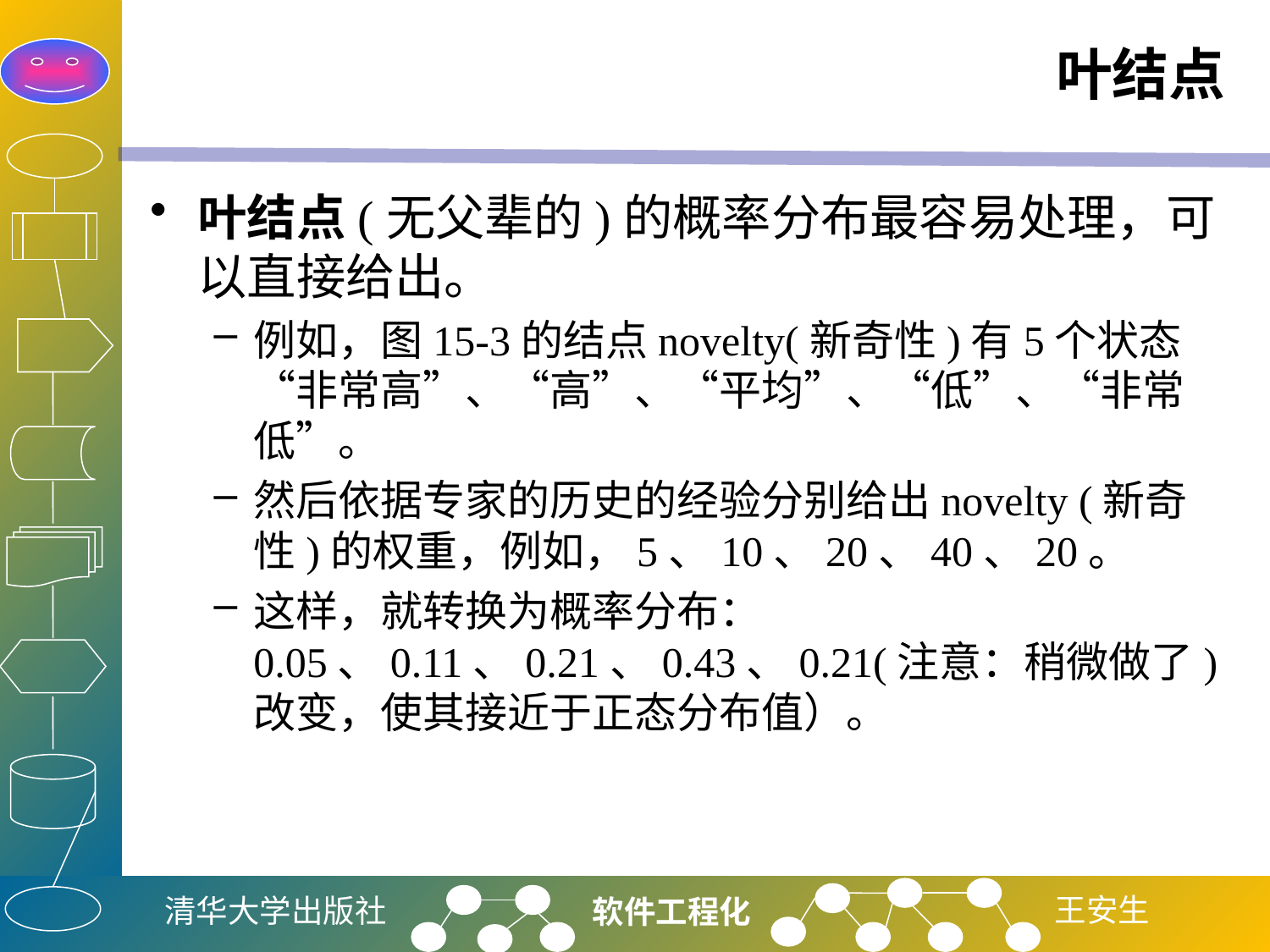

# 叶结点
叶结点(无父辈的)的概率分布最容易处理，可以直接给出。
例如，图15-3的结点novelty(新奇性)有5个状态“非常高”、“高”、“平均”、“低”、“非常低”。
然后依据专家的历史的经验分别给出novelty (新奇性)的权重，例如，5、10、20、40、20。
这样，就转换为概率分布：0.05、0.11、0.21、0.43、0.21(注意：稍微做了)改变，使其接近于正态分布值）。